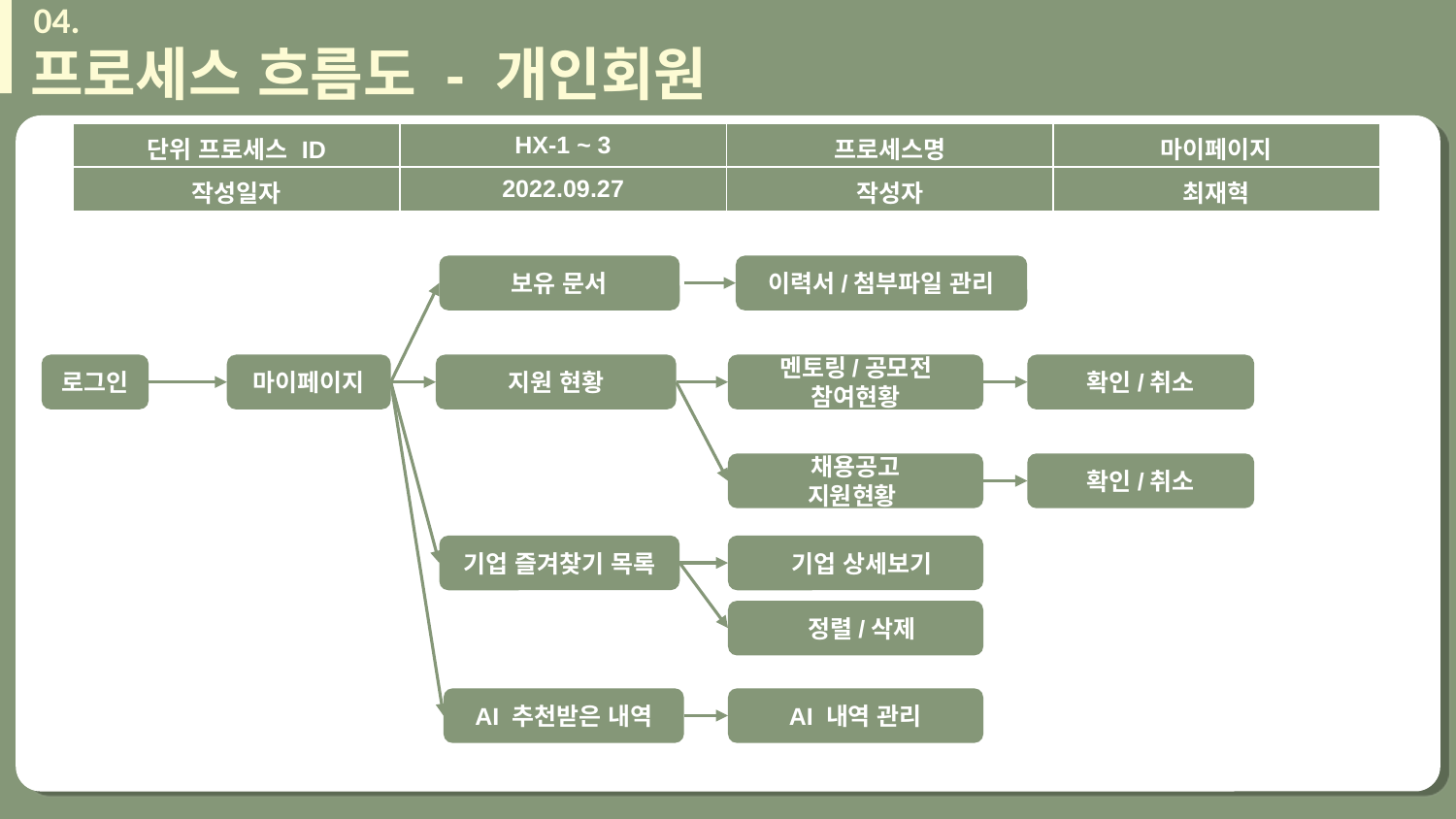

04.

프로세스 흐름도 - 개인회원
단위 프로세스 ID
| 단위 프로세스 ID | HX-1 ~ 3 | 프로세스명 | 마이페이지 |
| --- | --- | --- | --- |
| 작성일자 | 2022.09.27 | 작성자 | 최재혁 |
보유 문서
이력서/첨부파일 관리
로그인
마이페이지
지원 현황
멘토링/공모전 참여현황
확인/취소
채용공고
지원현황
확인/취소
기업 즐겨찾기 목록
 기업 상세보기
 정렬/삭제
AI 추천받은 내역
AI 내역 관리